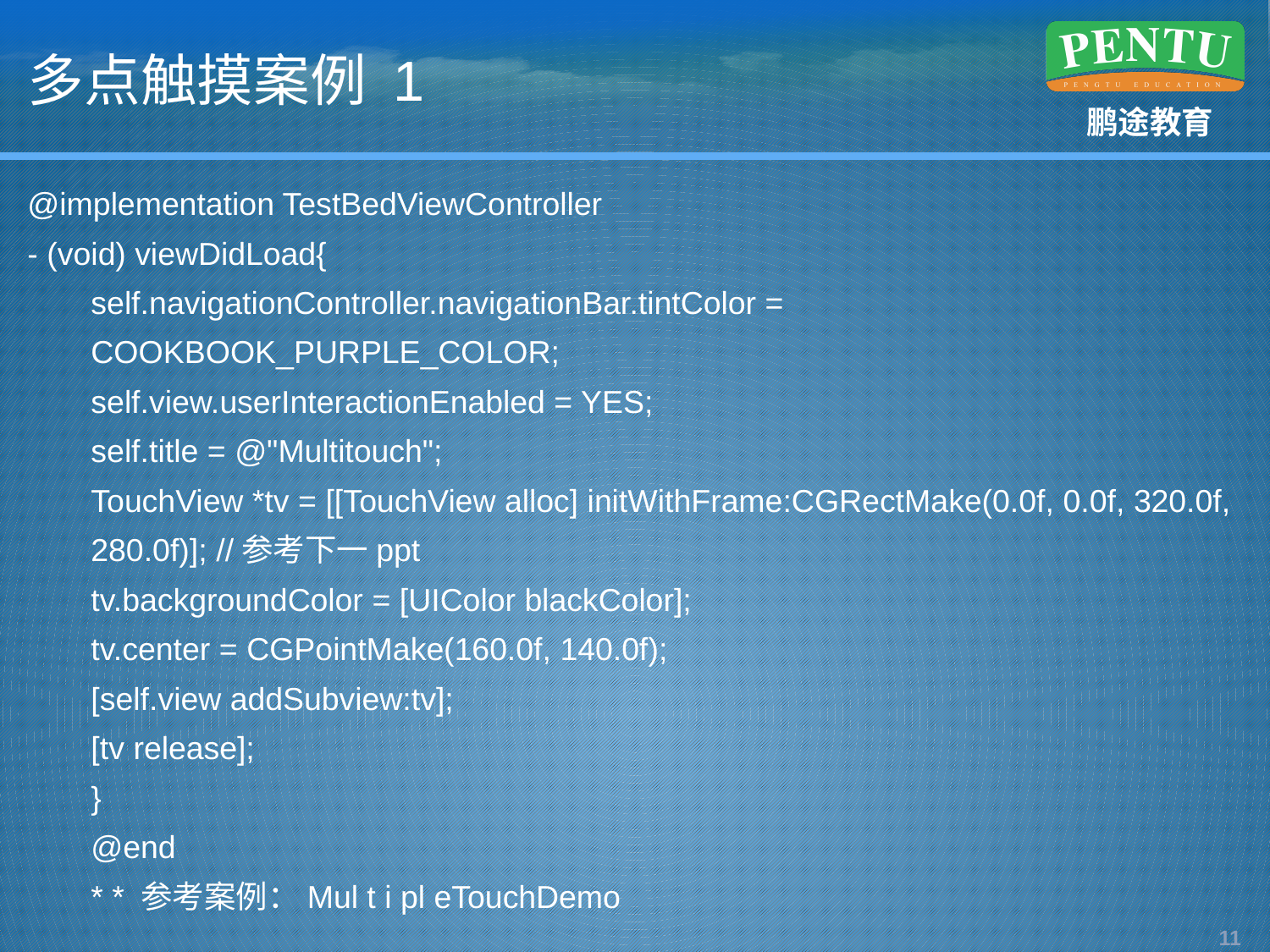

# 多点触摸案例 1
@implementation TestBedViewController
- (void) viewDidLoad{
self.navigationController.navigationBar.tintColor = COOKBOOK_PURPLE_COLOR;
self.view.userInteractionEnabled = YES;
self.title = @"Multitouch";
TouchView *tv = [[TouchView alloc] initWithFrame:CGRectMake(0.0f, 0.0f, 320.0f, 280.0f)]; //参考下一ppt
tv.backgroundColor = [UIColor blackColor];
tv.center = CGPointMake(160.0f, 140.0f);
[self.view addSubview:tv];
[tv release];
}
@end
* * 参考案例：Mul t i pl eTouchDemo
11